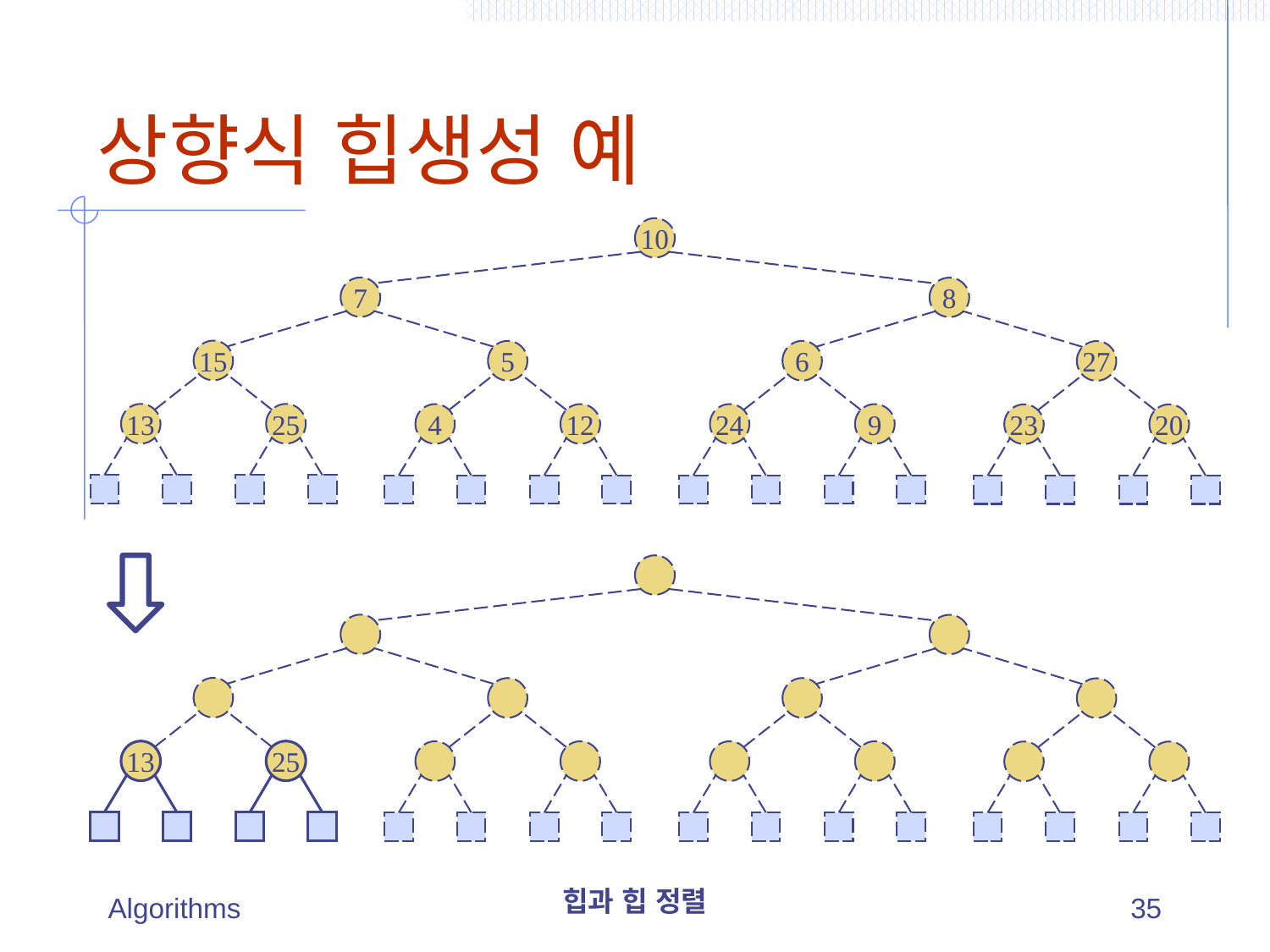

# 상향식 힙생성 예
10
7
8
15
5
6
27
13
25
4
12
24
9
23
20

13
25

Algorithms
힙과 힙 정렬
35